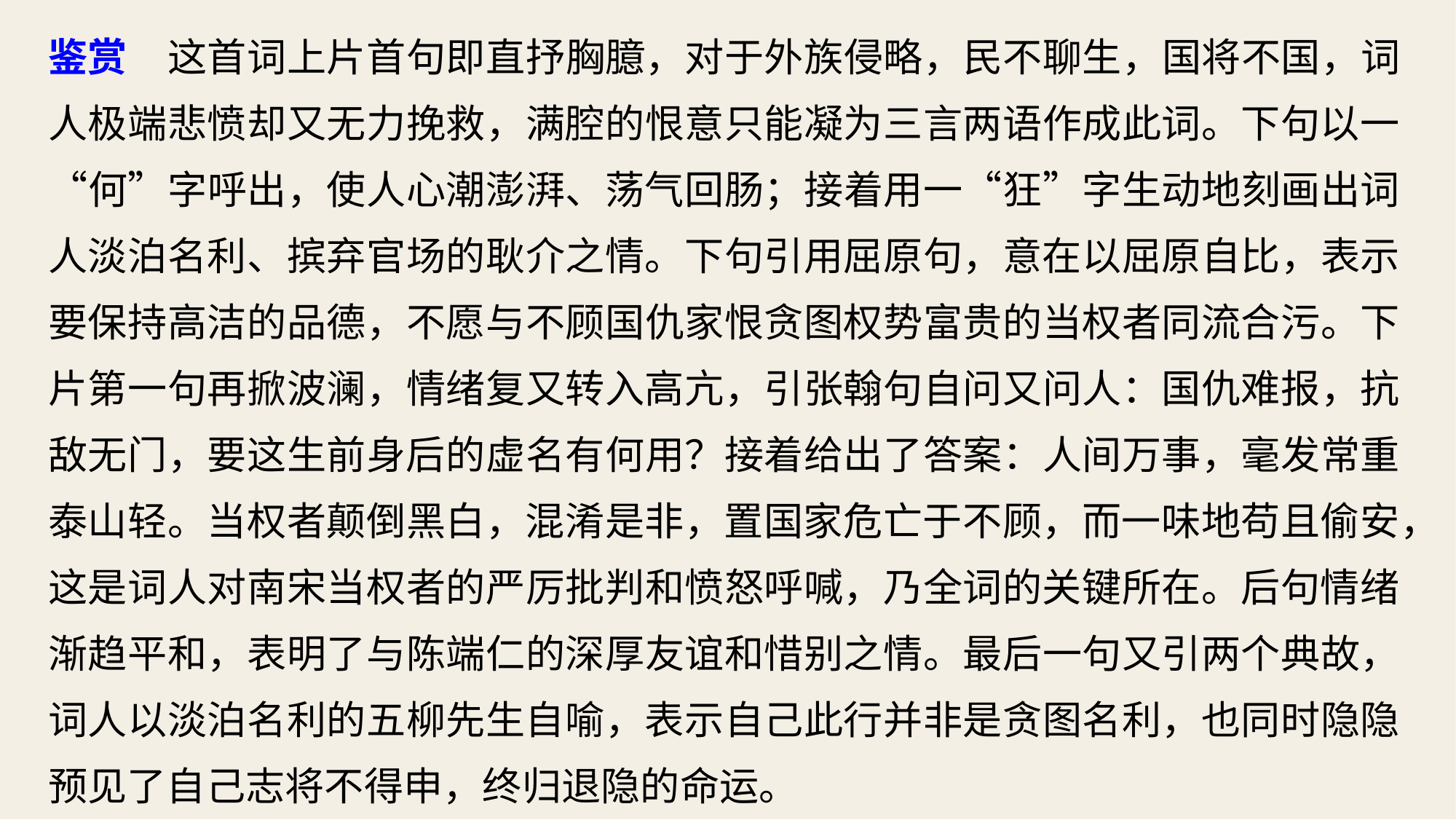

鉴赏　这首词上片首句即直抒胸臆，对于外族侵略，民不聊生，国将不国，词人极端悲愤却又无力挽救，满腔的恨意只能凝为三言两语作成此词。下句以一“何”字呼出，使人心潮澎湃、荡气回肠；接着用一“狂”字生动地刻画出词人淡泊名利、摈弃官场的耿介之情。下句引用屈原句，意在以屈原自比，表示要保持高洁的品德，不愿与不顾国仇家恨贪图权势富贵的当权者同流合污。下片第一句再掀波澜，情绪复又转入高亢，引张翰句自问又问人：国仇难报，抗敌无门，要这生前身后的虚名有何用？接着给出了答案：人间万事，毫发常重泰山轻。当权者颠倒黑白，混淆是非，置国家危亡于不顾，而一味地苟且偷安，这是词人对南宋当权者的严厉批判和愤怒呼喊，乃全词的关键所在。后句情绪渐趋平和，表明了与陈端仁的深厚友谊和惜别之情。最后一句又引两个典故，词人以淡泊名利的五柳先生自喻，表示自己此行并非是贪图名利，也同时隐隐预见了自己志将不得申，终归退隐的命运。